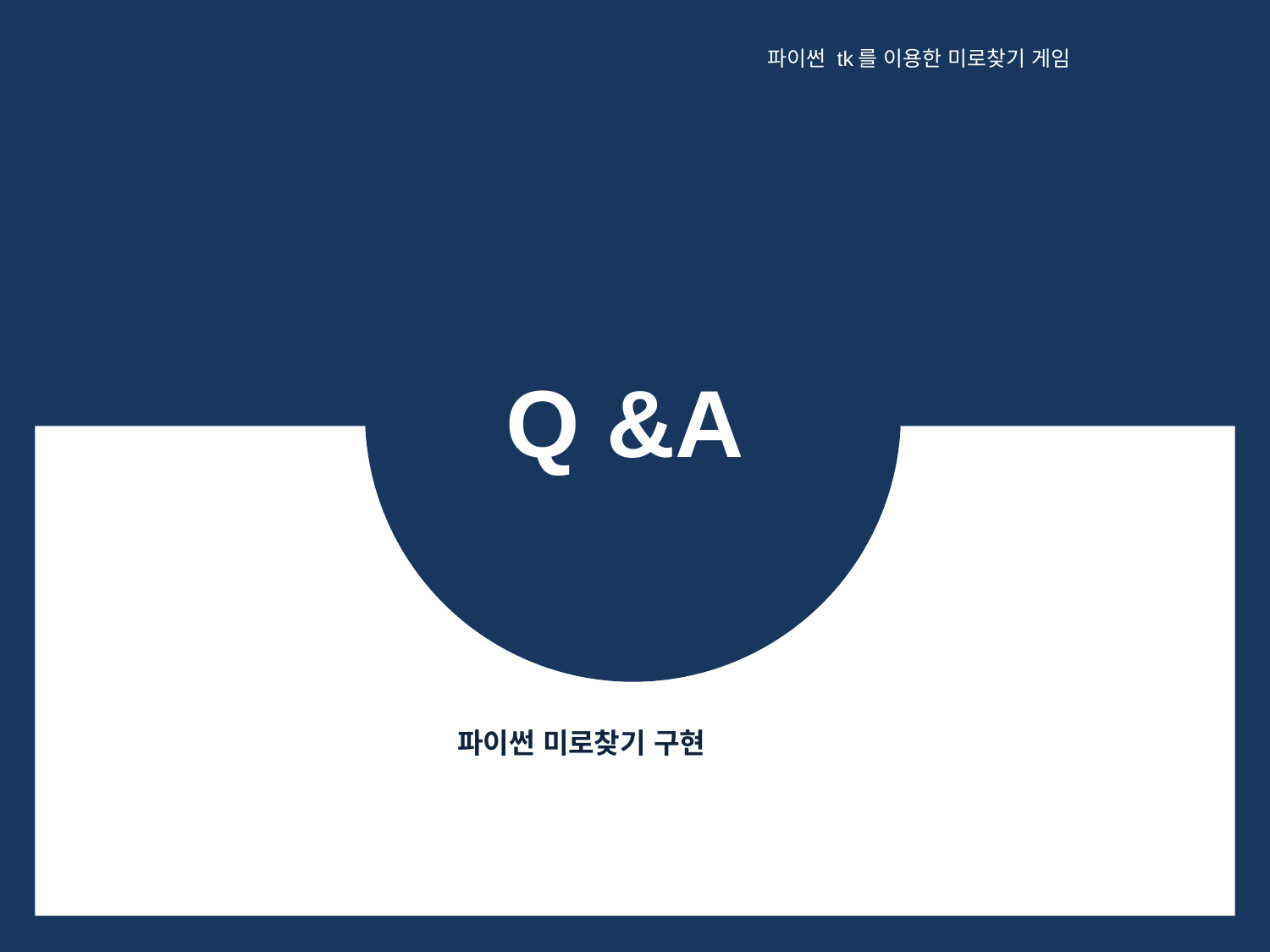

파이썬 tk를 이용한 미로찾기 게임

Q &A

파이썬 미로찾기 구현